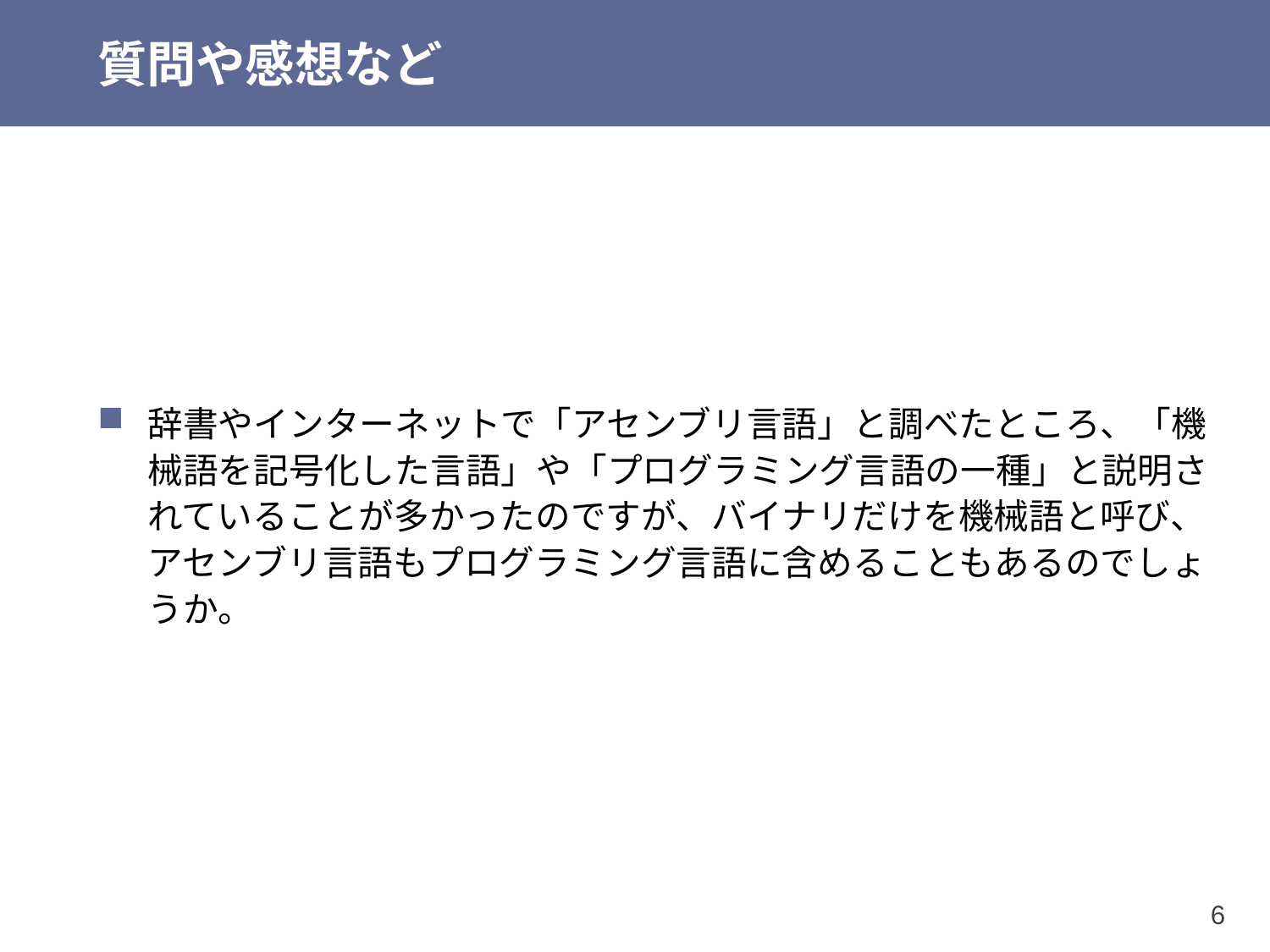

# 質問や感想など
辞書やインターネットで「アセンブリ言語」と調べたところ、「機械語を記号化した言語」や「プログラミング言語の一種」と説明されていることが多かったのですが、バイナリだけを機械語と呼び、アセンブリ言語もプログラミング言語に含めることもあるのでしょうか。